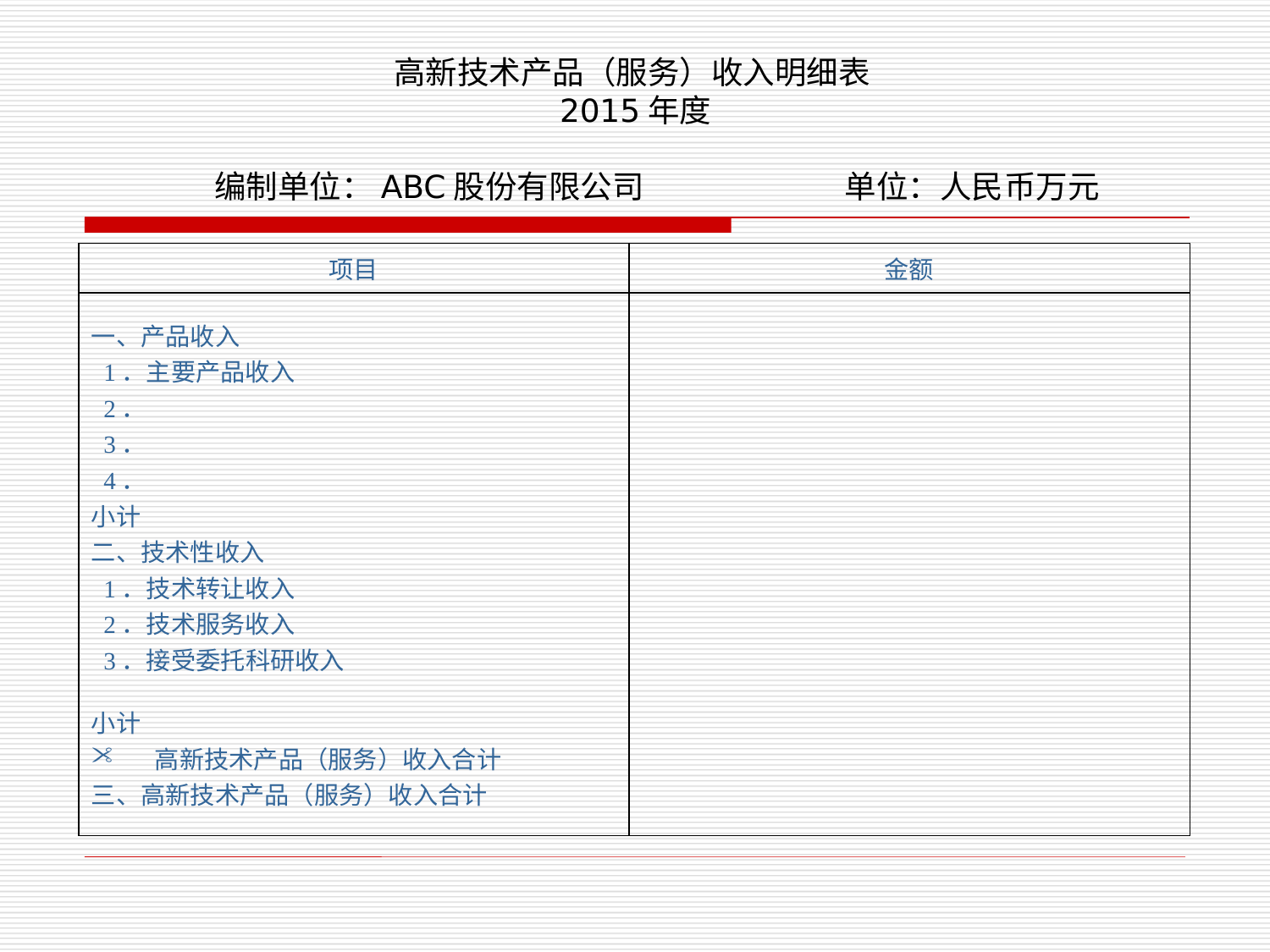

# 高新技术产品（服务）收入明细表 2015年度 编制单位：ABC股份有限公司                            单位：人民币万元
| 项目 | 金额 |
| --- | --- |
| 一、产品收入 1．主要产品收入 2． 3． 4． 小计 二、技术性收入 1．技术转让收入 2．技术服务收入 3．接受委托科研收入 小计 高新技术产品（服务）收入合计 三、高新技术产品（服务）收入合计 |  |